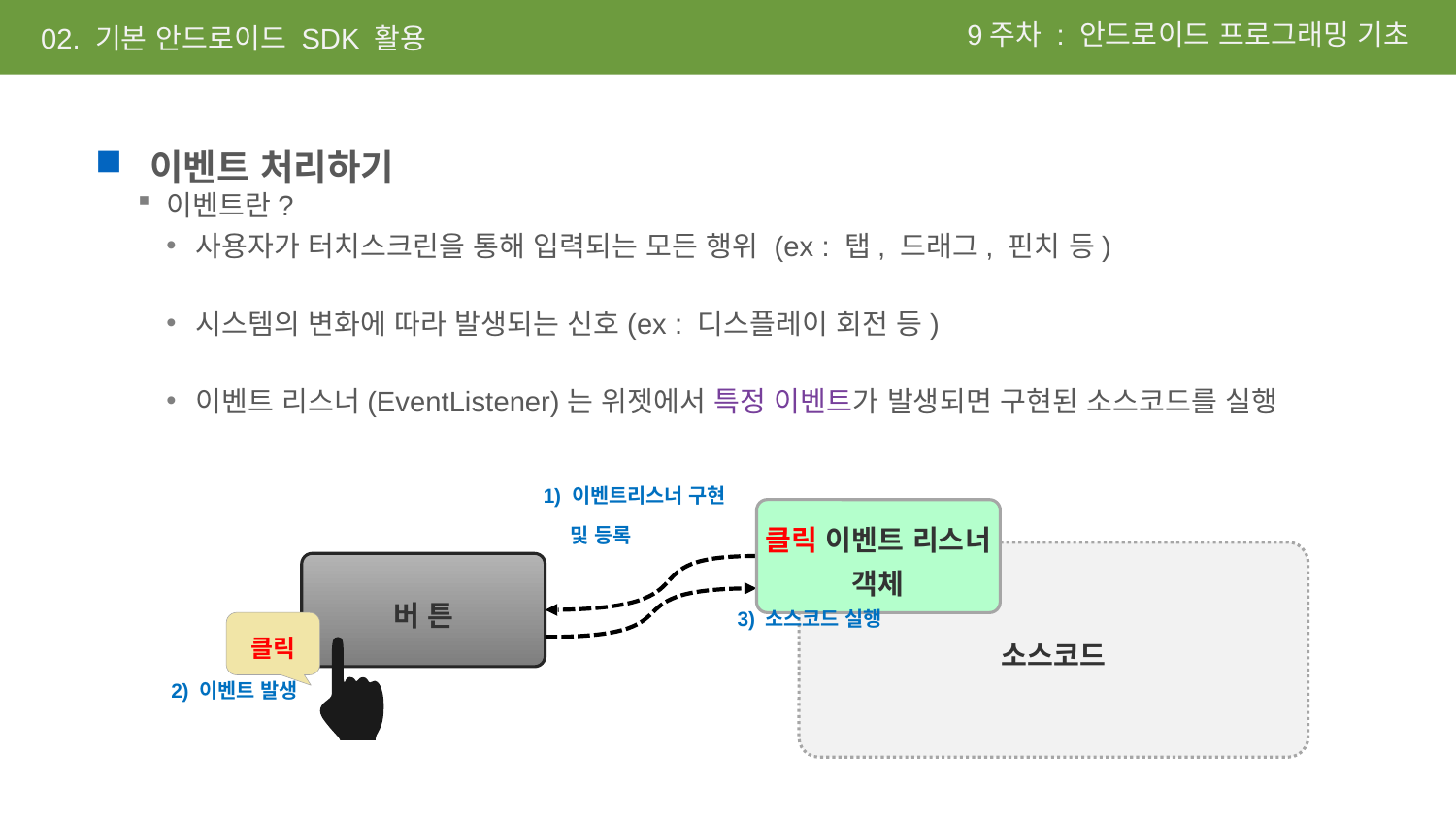

9주차 : 안드로이드 프로그래밍 기초
02. 기본 안드로이드 SDK 활용
이벤트 처리하기
이벤트란?
사용자가 터치스크린을 통해 입력되는 모든 행위 (ex : 탭, 드래그, 핀치 등)

시스템의 변화에 따라 발생되는 신호(ex : 디스플레이 회전 등)

이벤트 리스너(EventListener)는 위젯에서 특정 이벤트가 발생되면 구현된 소스코드를 실행
1) 이벤트리스너 구현
    및 등록
클릭 이벤트 리스너 객체
소스코드
버 튼
3) 소스코드 실행
클릭

2) 이벤트 발생